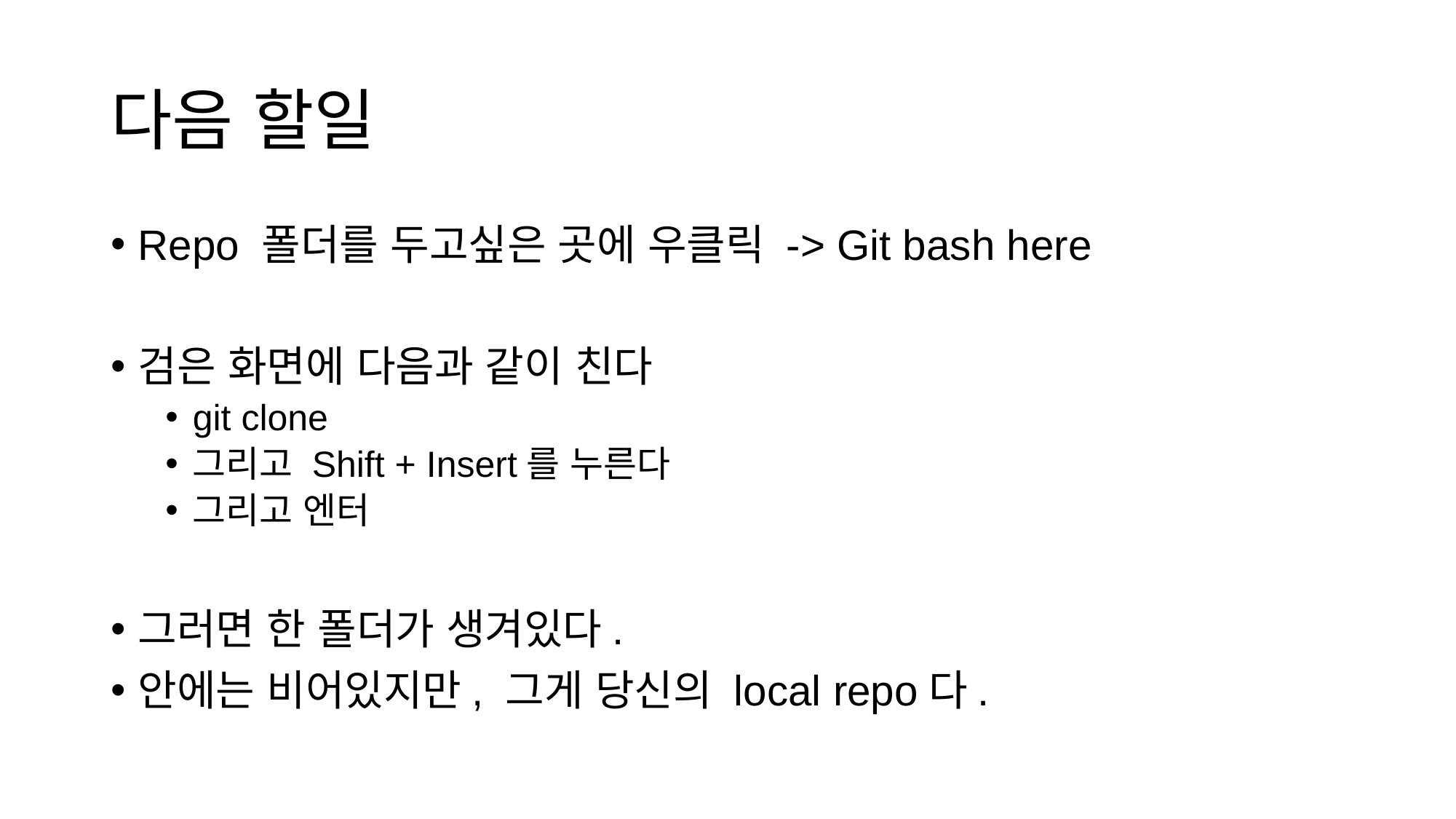

# 다음 할일
Repo 폴더를 두고싶은 곳에 우클릭 -> Git bash here

검은 화면에 다음과 같이 친다
git clone
그리고 Shift + Insert를 누른다
그리고 엔터

그러면 한 폴더가 생겨있다.
안에는 비어있지만, 그게 당신의 local repo다.